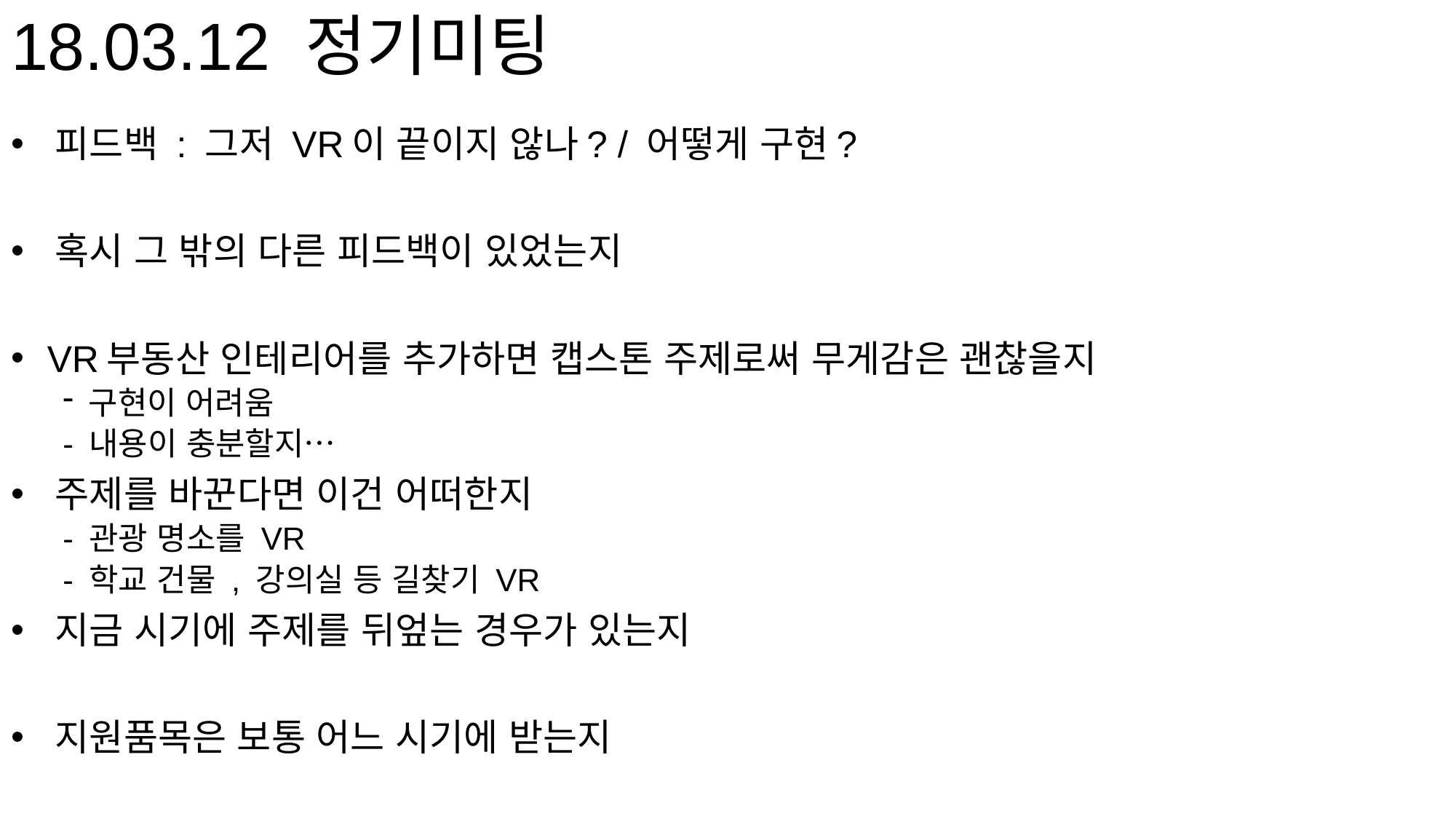

# 18.03.12 정기미팅
 피드백 : 그저 VR이 끝이지 않나? / 어떻게 구현?

 혹시 그 밖의 다른 피드백이 있었는지

 VR부동산 인테리어를 추가하면 캡스톤 주제로써 무게감은 괜찮을지
구현이 어려움
- 내용이 충분할지…
 주제를 바꾼다면 이건 어떠한지
- 관광 명소를 VR
- 학교 건물 , 강의실 등 길찾기 VR
 지금 시기에 주제를 뒤엎는 경우가 있는지

 지원품목은 보통 어느 시기에 받는지